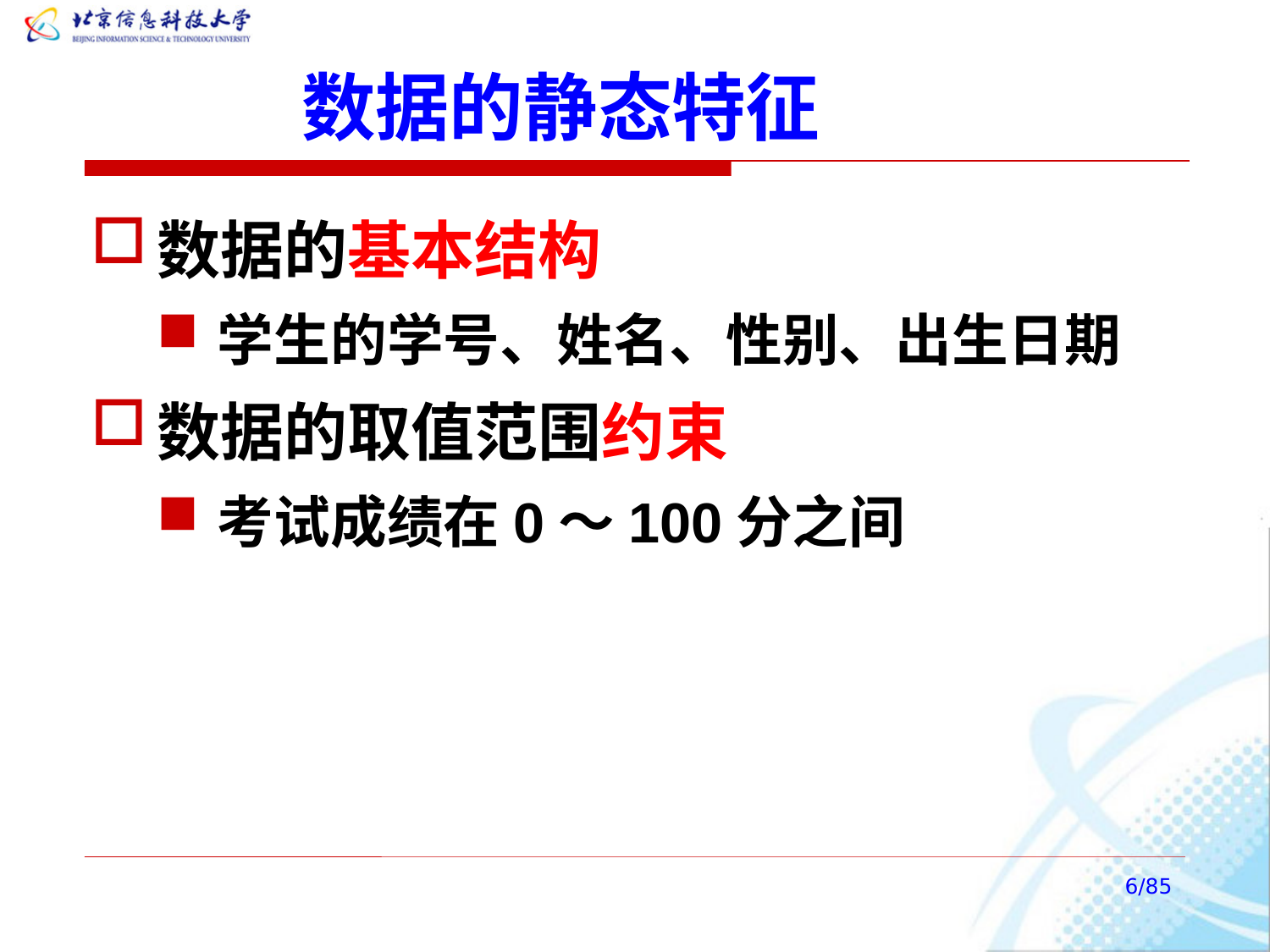

# 数据的静态特征
数据的基本结构
学生的学号、姓名、性别、出生日期
数据的取值范围约束
考试成绩在0～100分之间

6/85